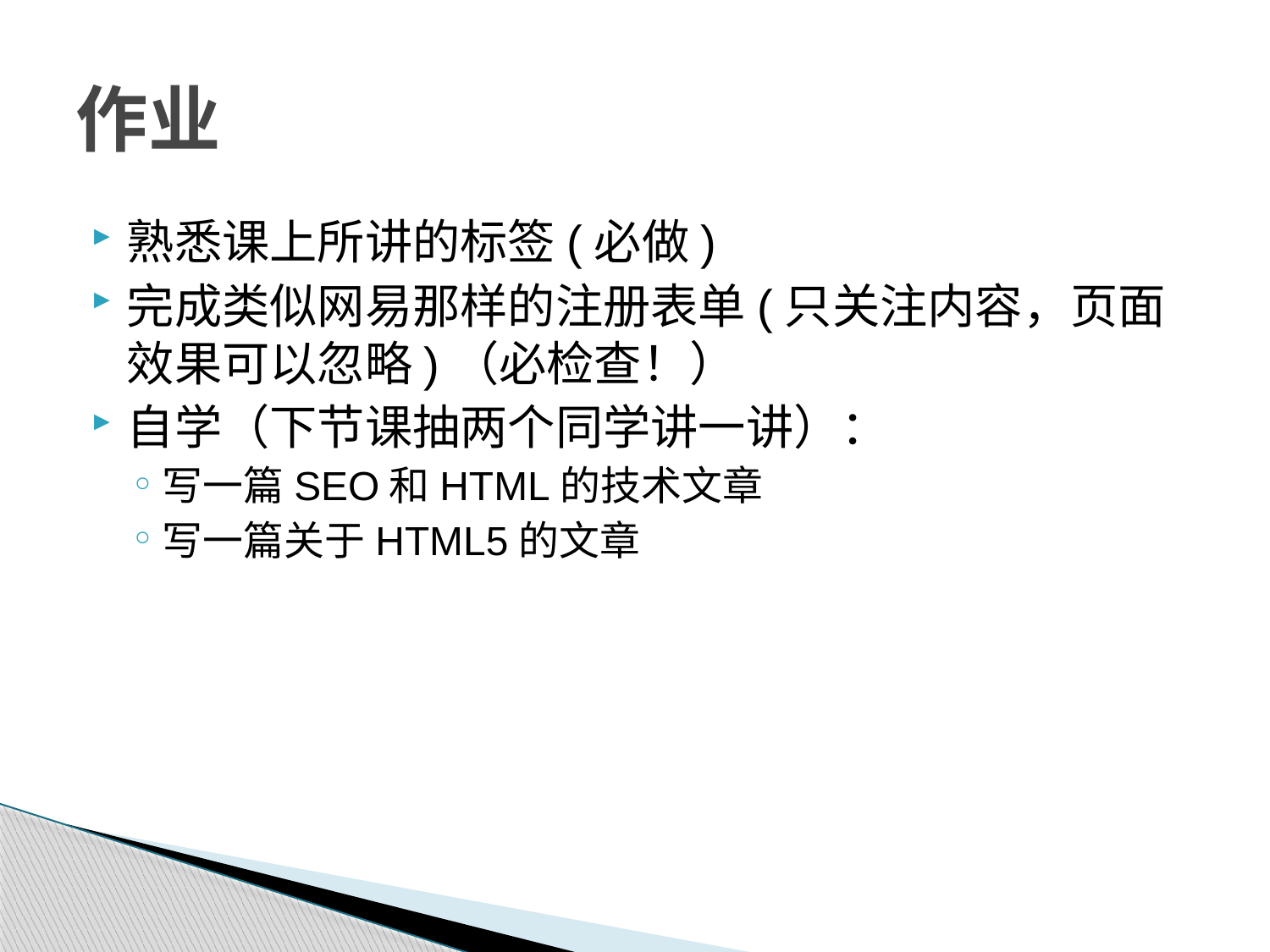

# 作业
熟悉课上所讲的标签(必做)
完成类似网易那样的注册表单(只关注内容，页面效果可以忽略)（必检查！）
自学（下节课抽两个同学讲一讲）：
写一篇SEO和HTML的技术文章
写一篇关于HTML5的文章